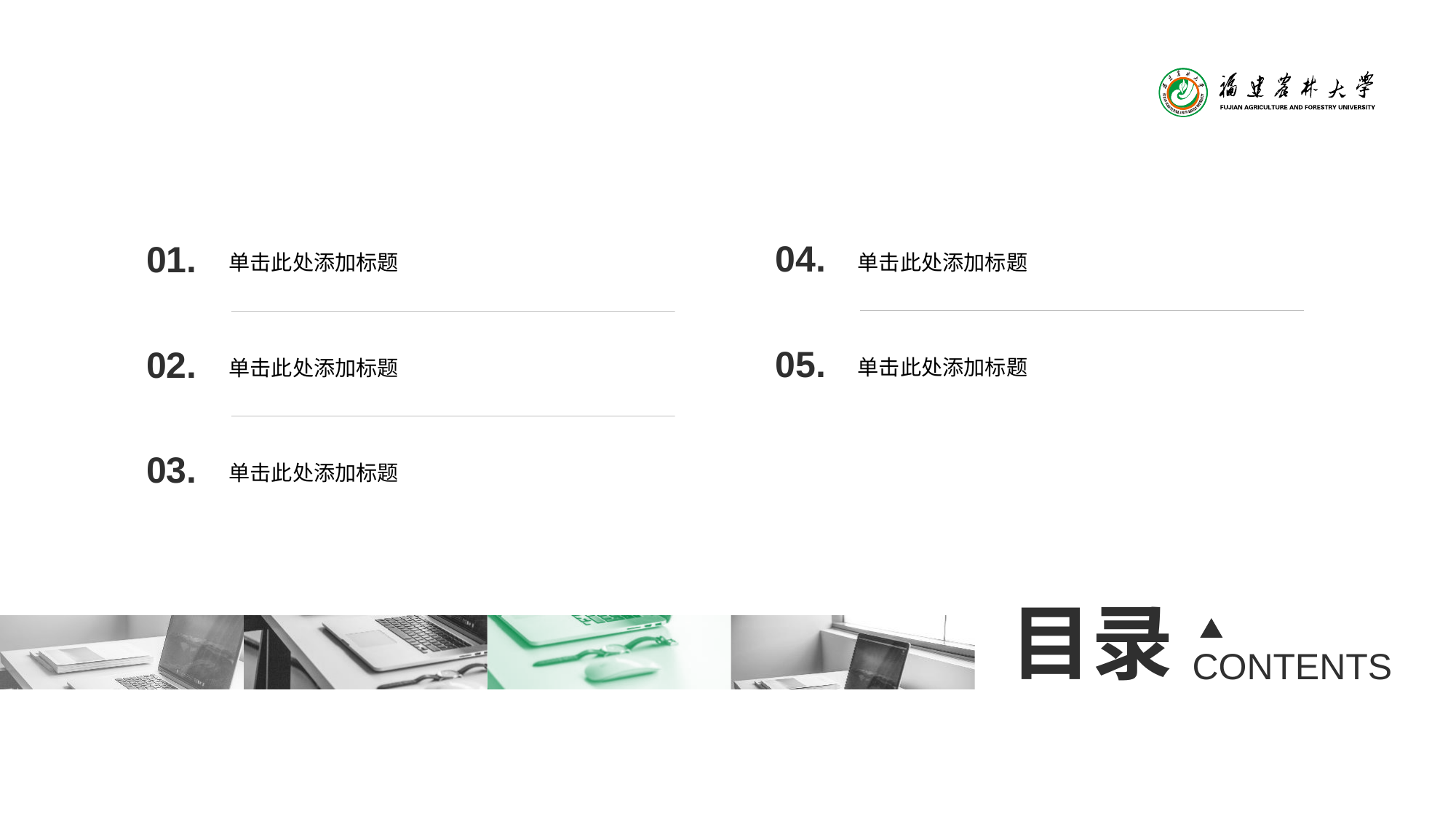

04.
单击此处添加标题
01.
单击此处添加标题
05.
单击此处添加标题
02.
单击此处添加标题
03.
单击此处添加标题
目录
CONTENTS